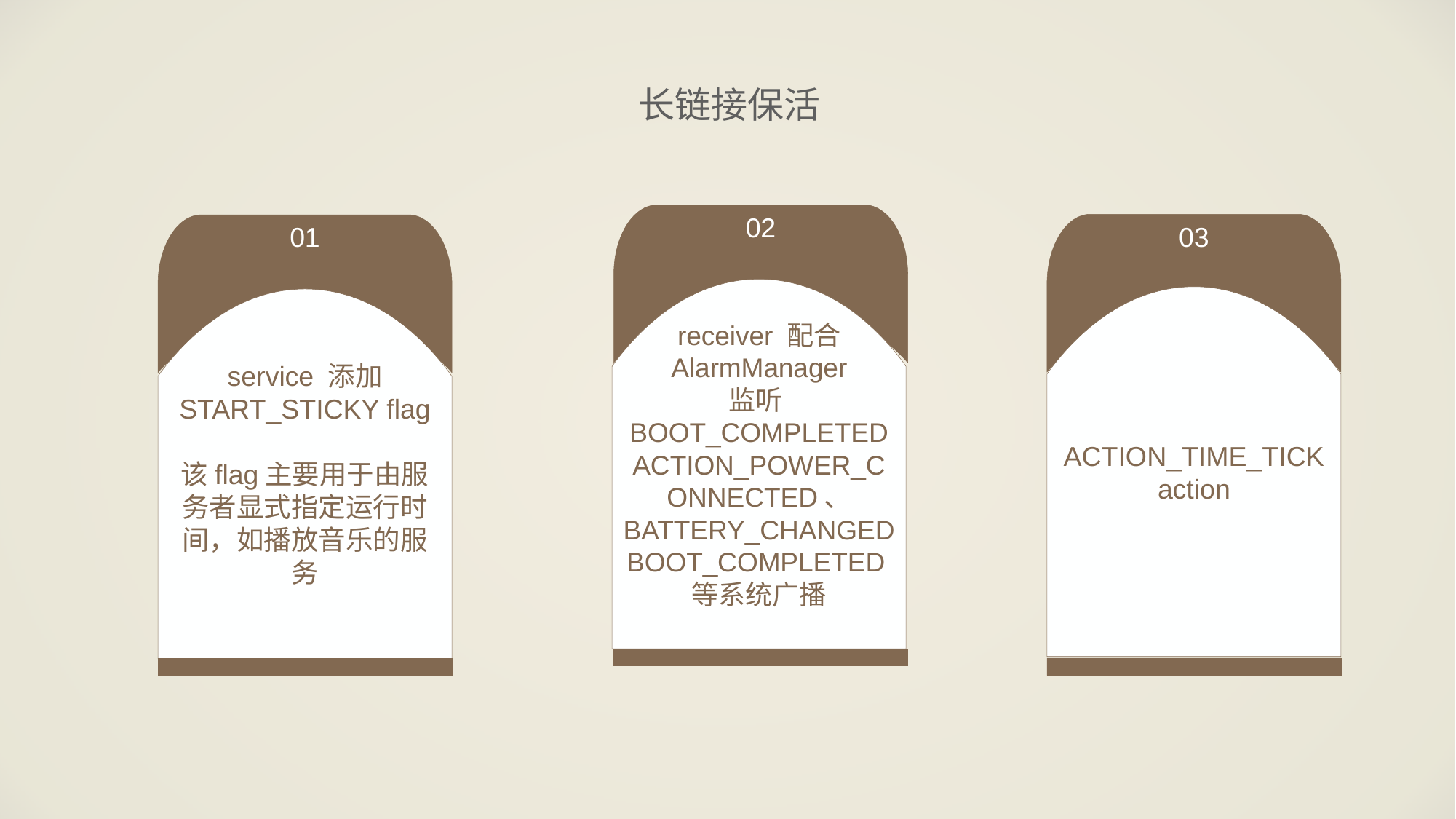

长链接保活
02

receiver 配合 AlarmManager
监听BOOT_COMPLETED
ACTION_POWER_CONNECTED、
BATTERY_CHANGED
BOOT_COMPLETED等系统广播

03
ACTION_TIME_TICK action

01
service 添加 START_STICKY flag

该flag主要用于由服务者显式指定运行时间，如播放音乐的服务